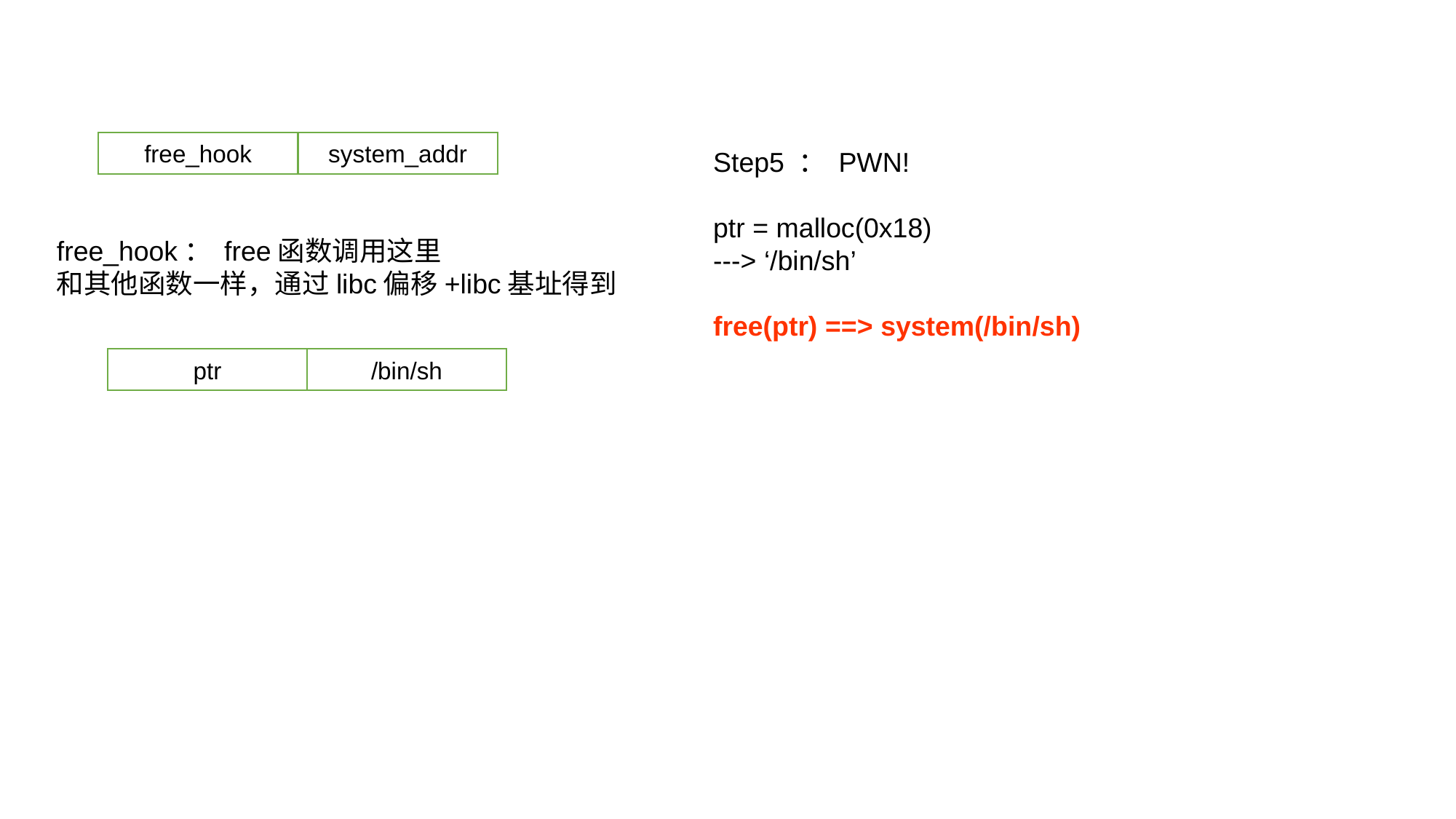

free_hook
system_addr
Step5 ： PWN!

ptr = malloc(0x18)
---> ‘/bin/sh’

free(ptr) ==> system(/bin/sh)

free_hook： free函数调用这里
和其他函数一样，通过libc偏移+libc基址得到
ptr
/bin/sh